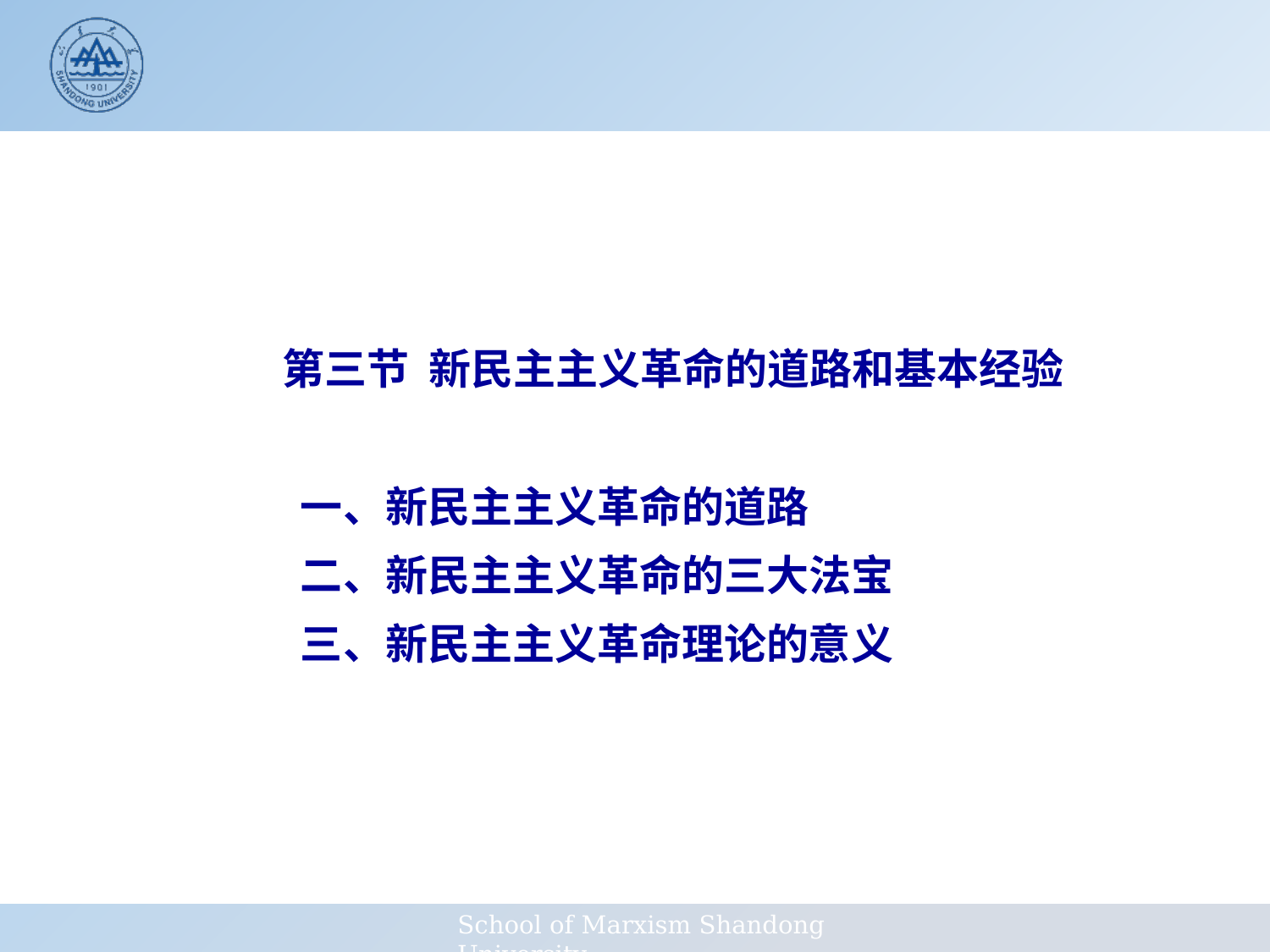

第三节  新民主主义革命的道路和基本经验
一、新民主主义革命的道路
二、新民主主义革命的三大法宝
三、新民主主义革命理论的意义